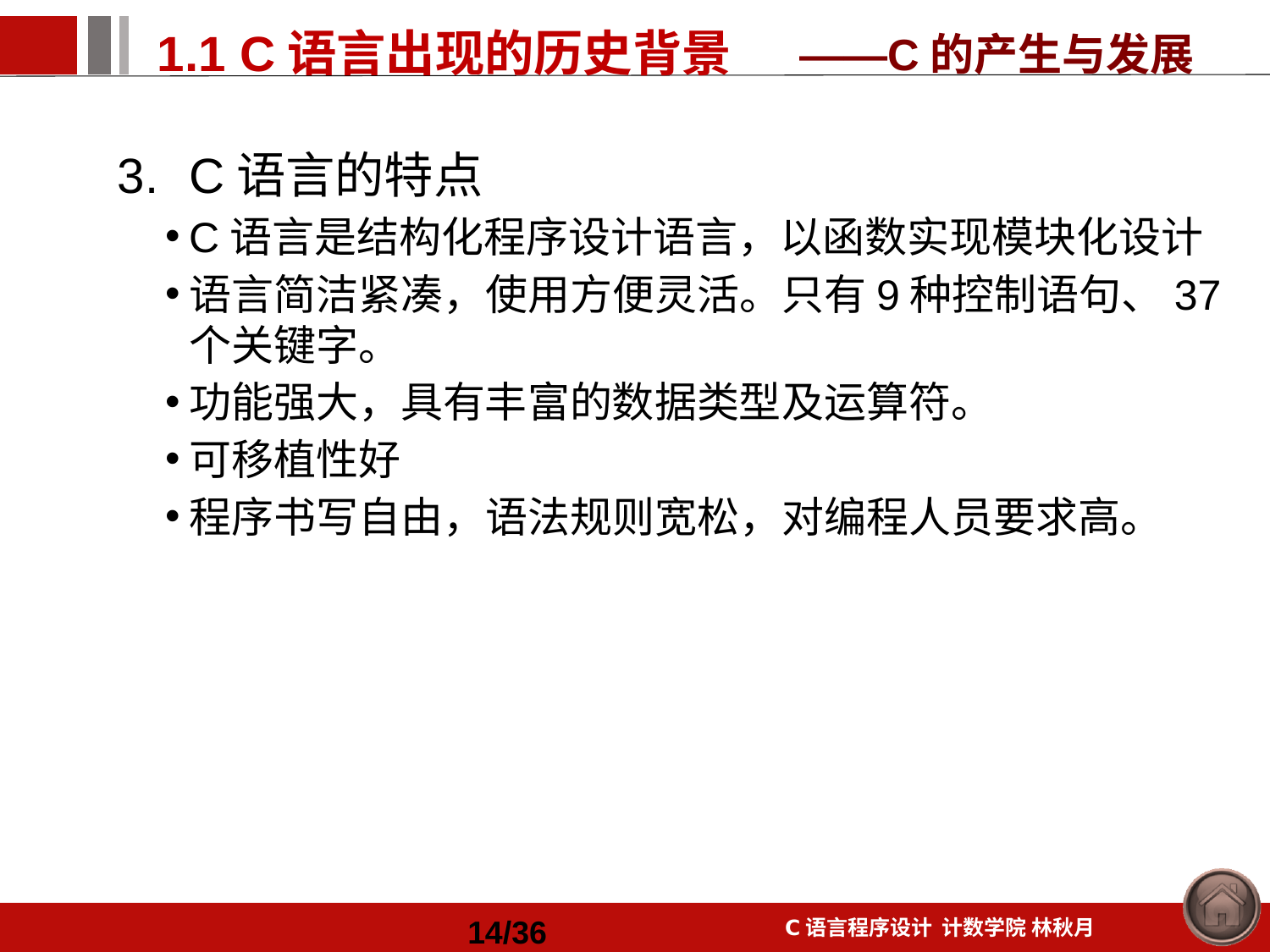

——C的产生与发展
C语言的特点
C语言是结构化程序设计语言，以函数实现模块化设计
语言简洁紧凑，使用方便灵活。只有9种控制语句、37个关键字。
功能强大，具有丰富的数据类型及运算符。
可移植性好
程序书写自由，语法规则宽松，对编程人员要求高。
14